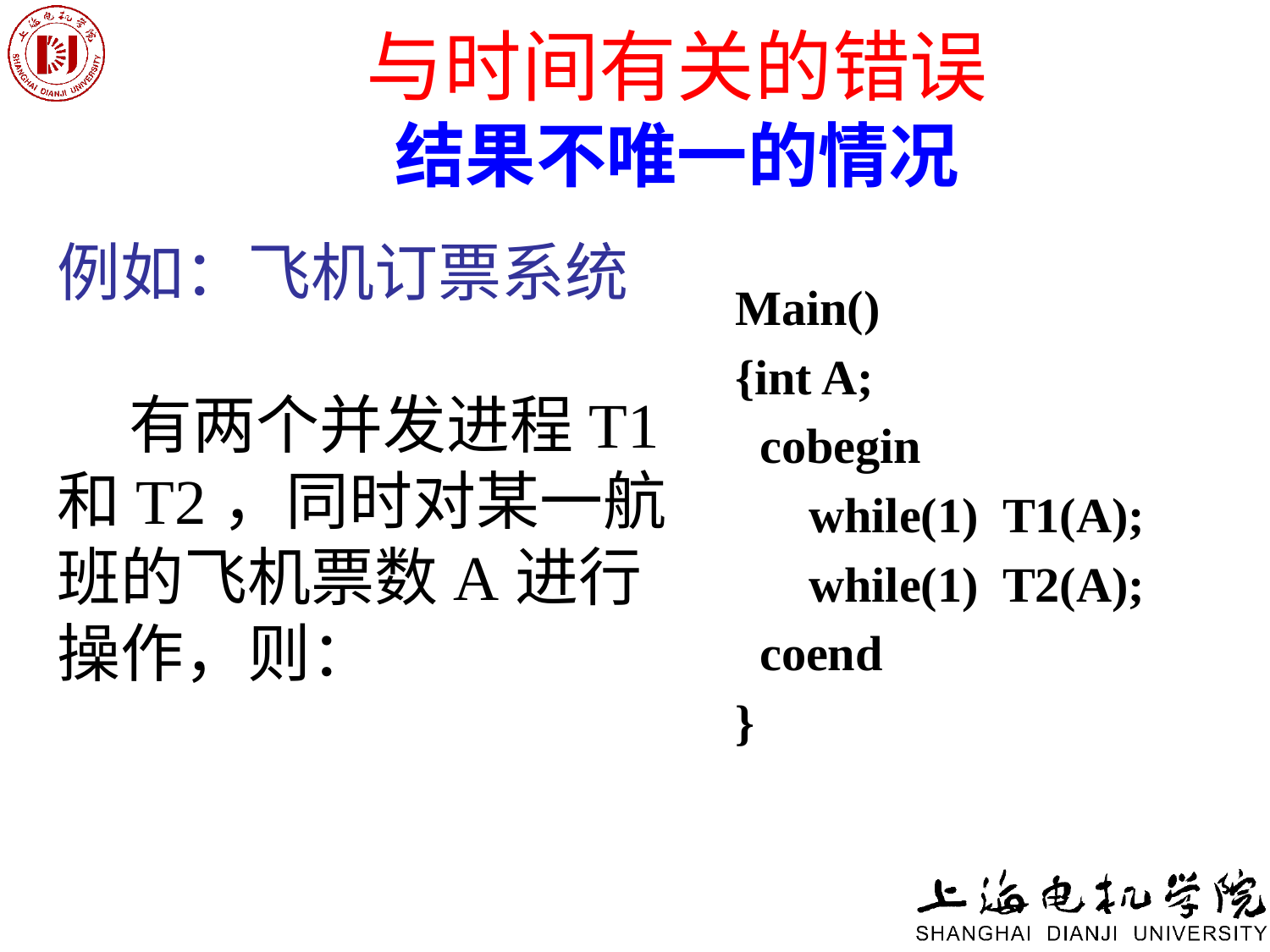

# 与时间有关的错误 结果不唯一的情况
例如：飞机订票系统

    有两个并发进程T1和T2，同时对某一航班的飞机票数A进行操作，则：
Main()
{int A;
  cobegin
      while(1)  T1(A);
      while(1)  T2(A);
  coend
}